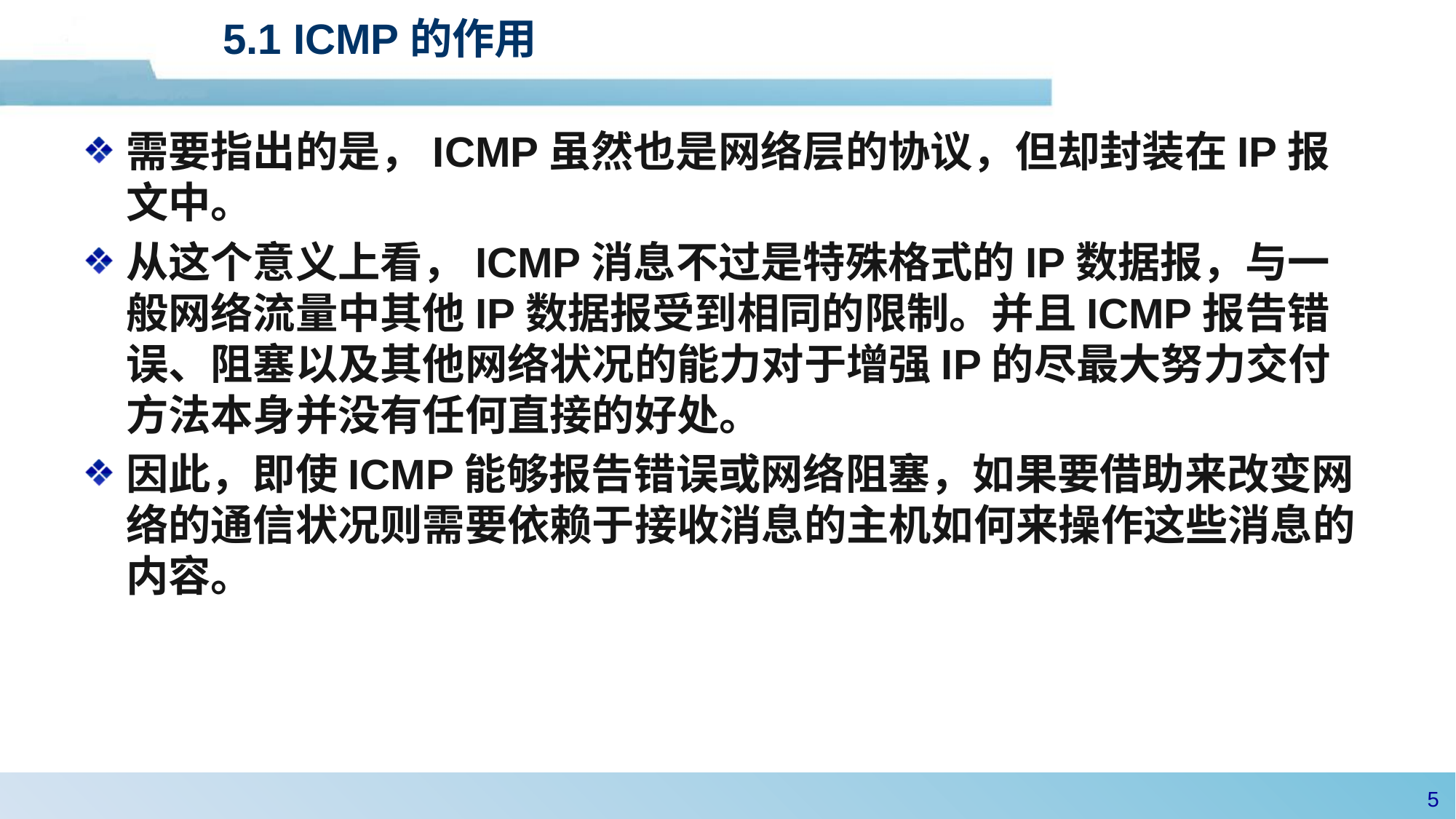

# 5.1 ICMP的作用
需要指出的是，ICMP虽然也是网络层的协议，但却封装在IP报文中。
从这个意义上看，ICMP消息不过是特殊格式的IP数据报，与一般网络流量中其他IP数据报受到相同的限制。并且ICMP报告错误、阻塞以及其他网络状况的能力对于增强IP的尽最大努力交付方法本身并没有任何直接的好处。
因此，即使ICMP能够报告错误或网络阻塞，如果要借助来改变网络的通信状况则需要依赖于接收消息的主机如何来操作这些消息的内容。
5